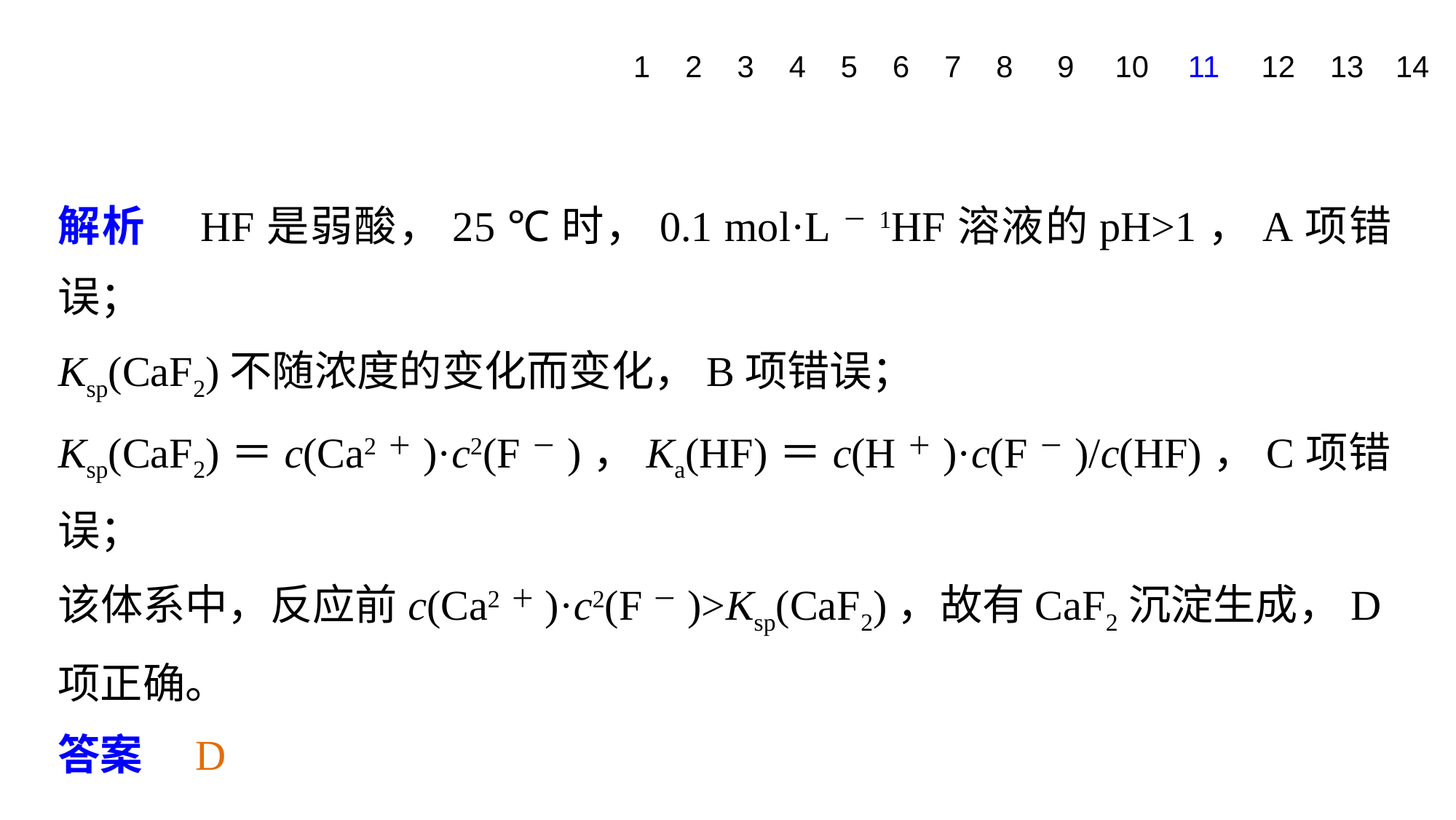

1
2
3
4
5
6
7
8
9
10
11
12
13
14
解析　HF是弱酸，25 ℃时，0.1 mol·L－1HF溶液的pH>1，A项错误；
Ksp(CaF2)不随浓度的变化而变化，B项错误；
Ksp(CaF2)＝c(Ca2＋)·c2(F－)，Ka(HF)＝c(H＋)·c(F－)/c(HF)，C项错误；
该体系中，反应前c(Ca2＋)·c2(F－)>Ksp(CaF2)，故有CaF2沉淀生成，D项正确。
答案　D